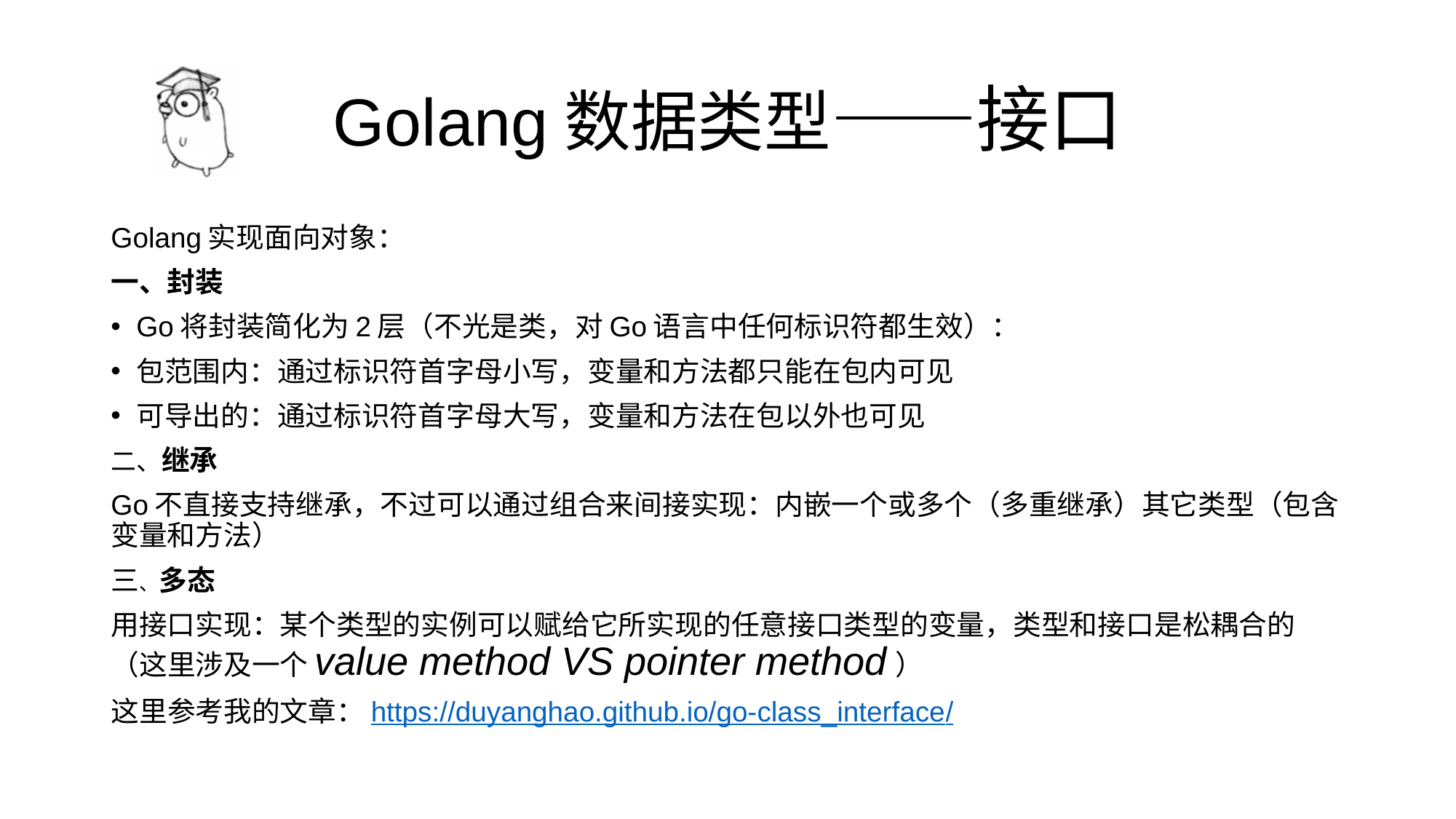

# Golang数据类型——接口
Golang实现面向对象：
一、封装
Go将封装简化为2层（不光是类，对Go语言中任何标识符都生效）：
包范围内：通过标识符首字母小写，变量和方法都只能在包内可见
可导出的：通过标识符首字母大写，变量和方法在包以外也可见
二、继承
Go不直接支持继承，不过可以通过组合来间接实现：内嵌一个或多个（多重继承）其它类型（包含变量和方法）
三、多态
用接口实现：某个类型的实例可以赋给它所实现的任意接口类型的变量，类型和接口是松耦合的（这里涉及一个value method VS pointer method）
这里参考我的文章：https://duyanghao.github.io/go-class_interface/